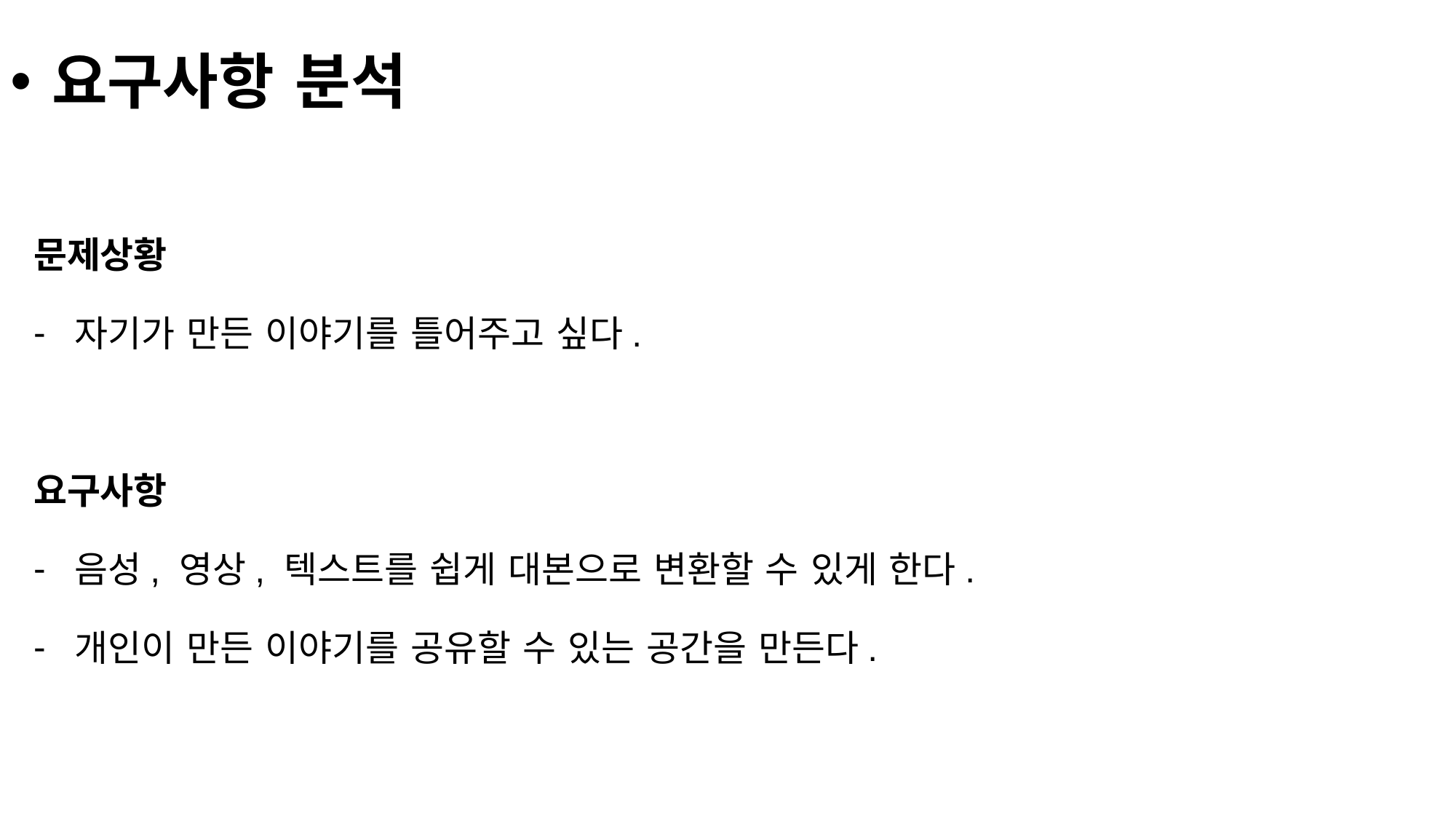

요구사항 분석
문제상황

자기가 만든 이야기를 틀어주고 싶다.

요구사항

음성, 영상, 텍스트를 쉽게 대본으로 변환할 수 있게 한다.

개인이 만든 이야기를 공유할 수 있는 공간을 만든다.